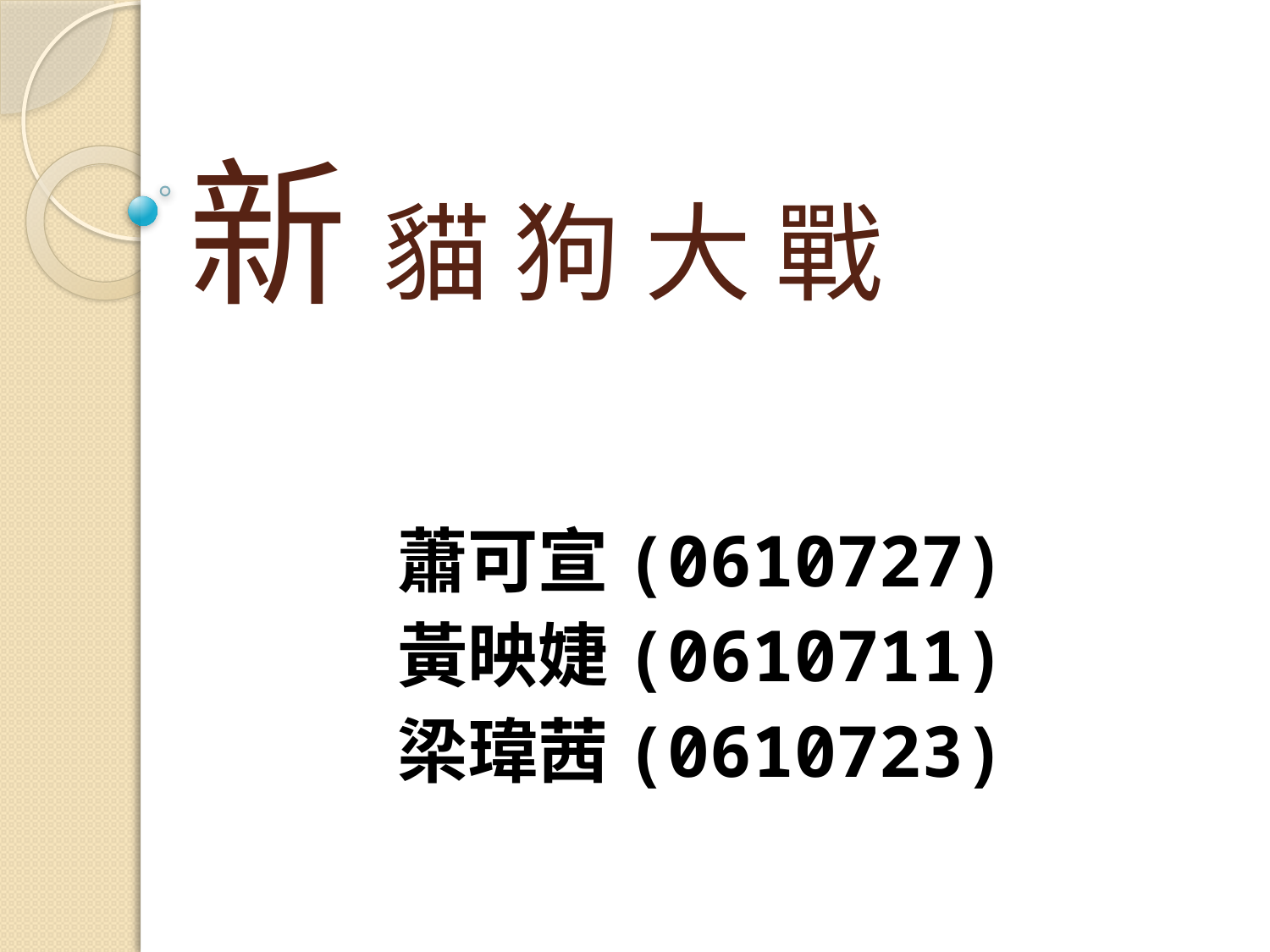

# 新 貓 狗 大 戰
蕭可宣(0610727)
黃映婕(0610711)
梁瑋茜(0610723)